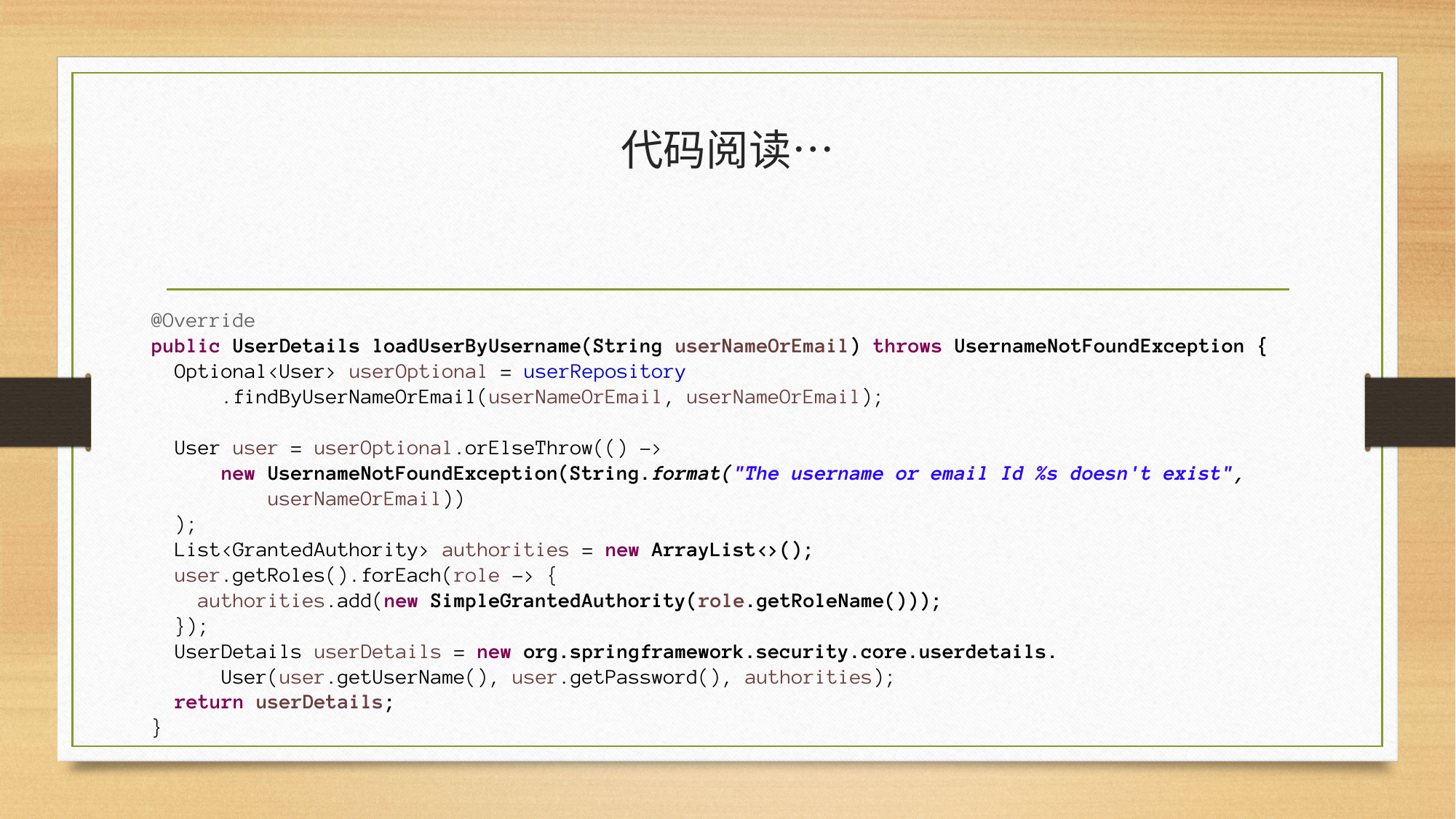

# 代码阅读…
  @Override
  public UserDetails loadUserByUsername(String userNameOrEmail) throws UsernameNotFoundException {
    Optional<User> userOptional = userRepository
        .findByUserNameOrEmail(userNameOrEmail, userNameOrEmail);

    User user = userOptional.orElseThrow(() ->
        new UsernameNotFoundException(String.format("The username or email Id %s doesn't exist",
            userNameOrEmail))
    );
    List<GrantedAuthority> authorities = new ArrayList<>();
    user.getRoles().forEach(role -> {
      authorities.add(new SimpleGrantedAuthority(role.getRoleName()));
    });
    UserDetails userDetails = new org.springframework.security.core.userdetails.
        User(user.getUserName(), user.getPassword(), authorities);
    return userDetails;
  }